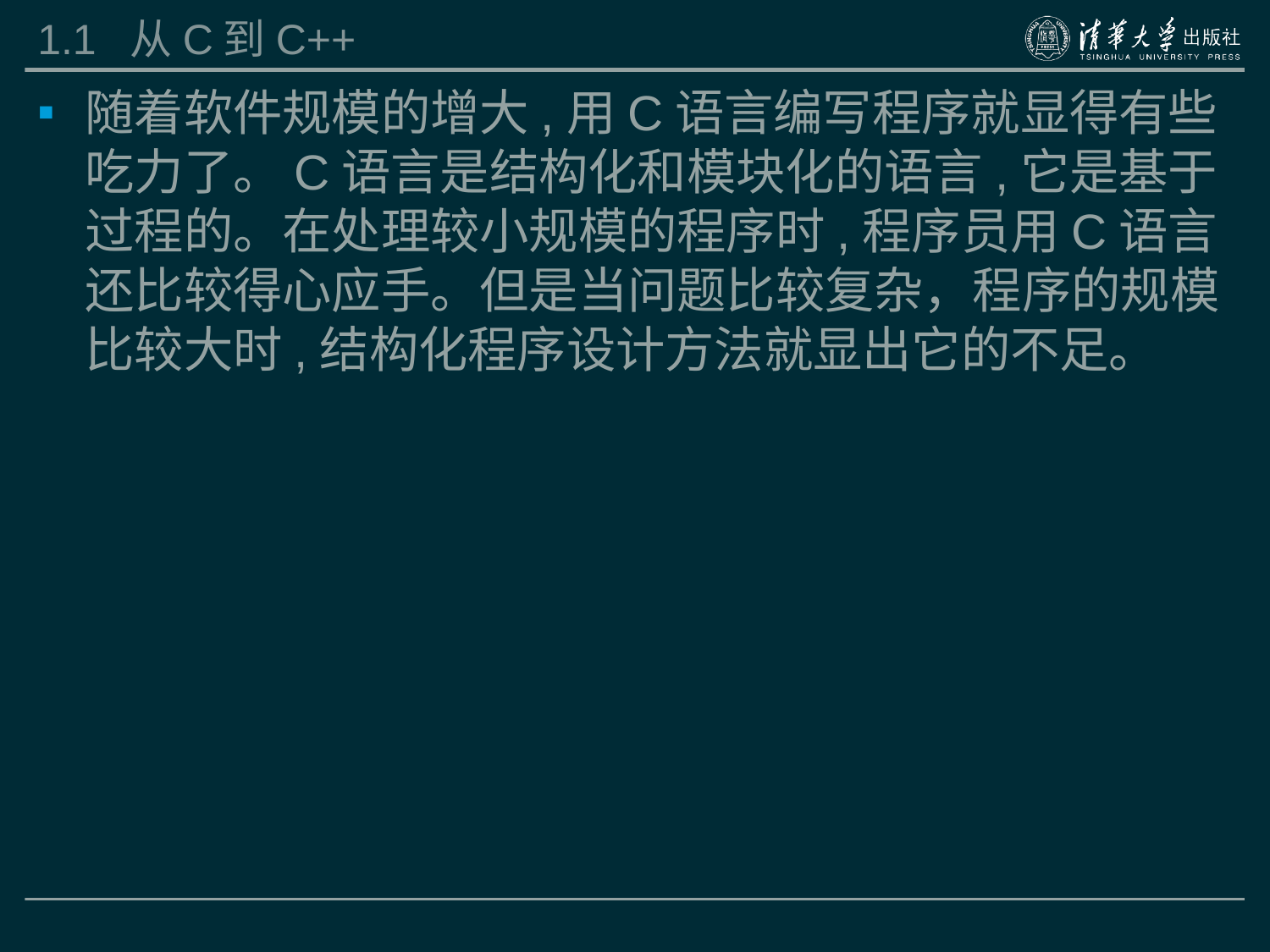

# 1.1  从C到C++
随着软件规模的增大,用C语言编写程序就显得有些吃力了。C语言是结构化和模块化的语言,它是基于过程的。在处理较小规模的程序时,程序员用C语言还比较得心应手。但是当问题比较复杂，程序的规模比较大时,结构化程序设计方法就显出它的不足。